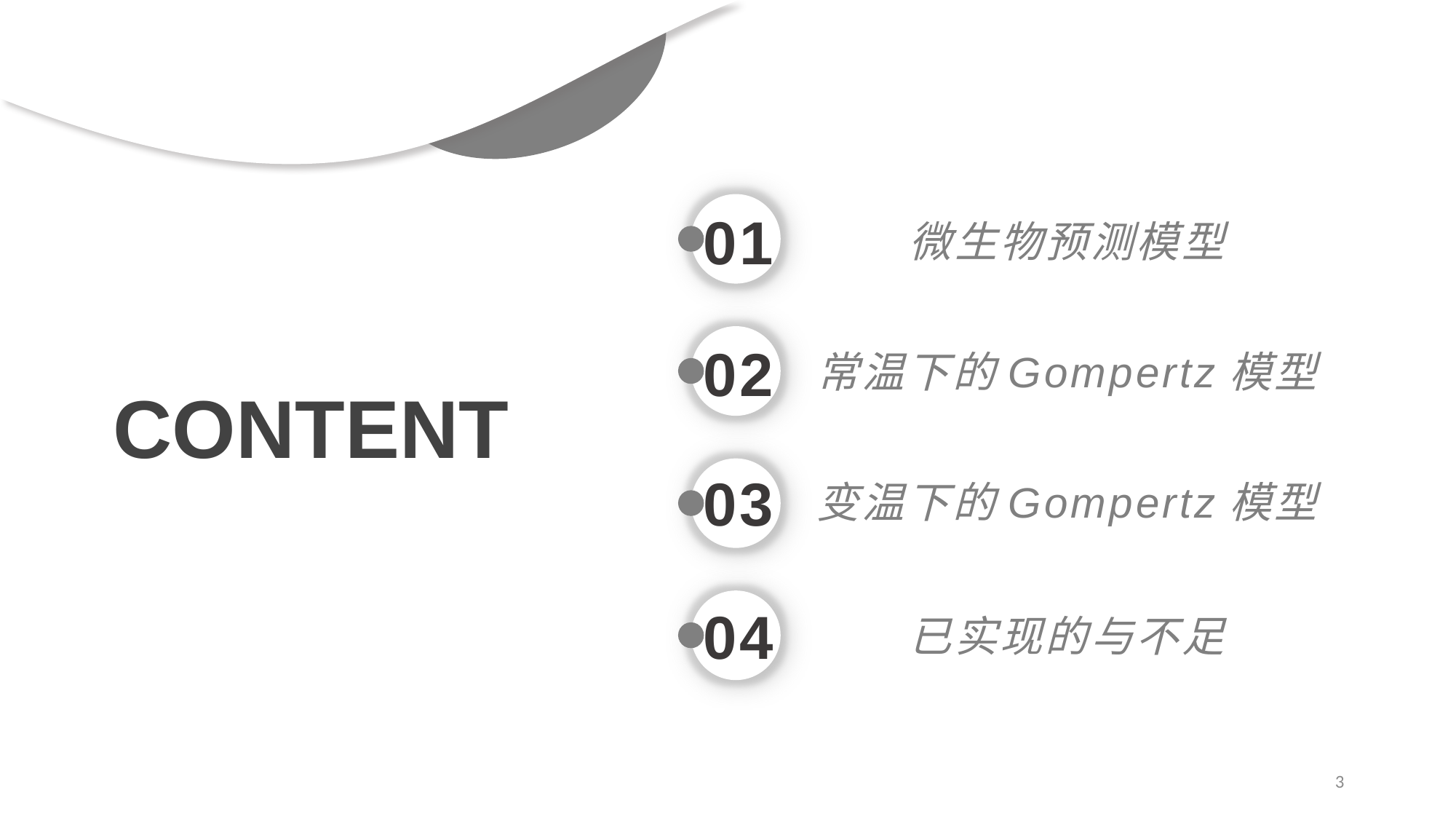

01
微生物预测模型

02
常温下的Gompertz模型
CONTENT

03
变温下的Gompertz模型

04
已实现的与不足
3